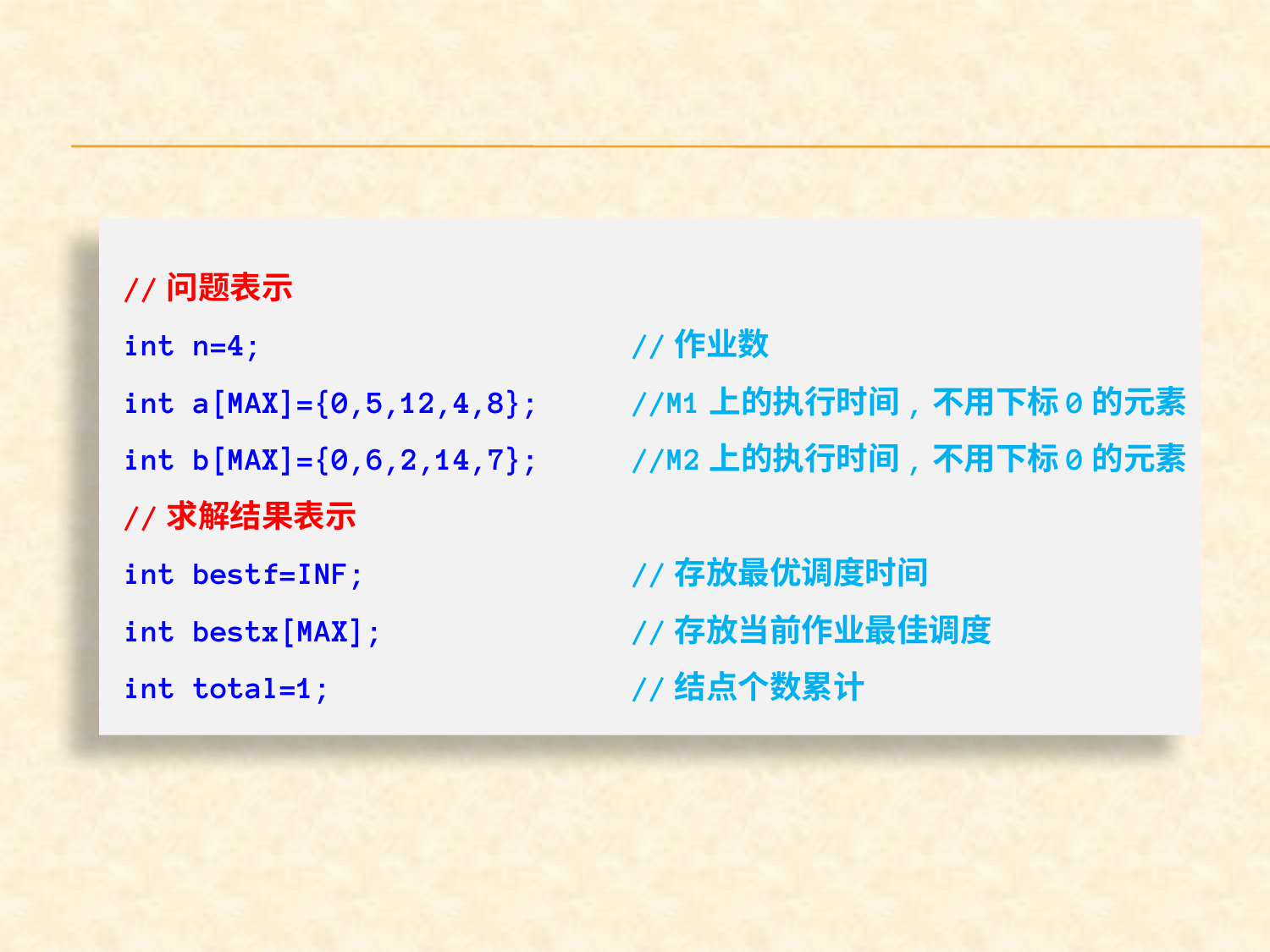

//问题表示
int n=4;			//作业数
int a[MAX]={0,5,12,4,8};	//M1上的执行时间,不用下标0的元素
int b[MAX]={0,6,2,14,7};	//M2上的执行时间,不用下标0的元素
//求解结果表示
int bestf=INF;			//存放最优调度时间
int bestx[MAX];		//存放当前作业最佳调度
int total=1;			//结点个数累计